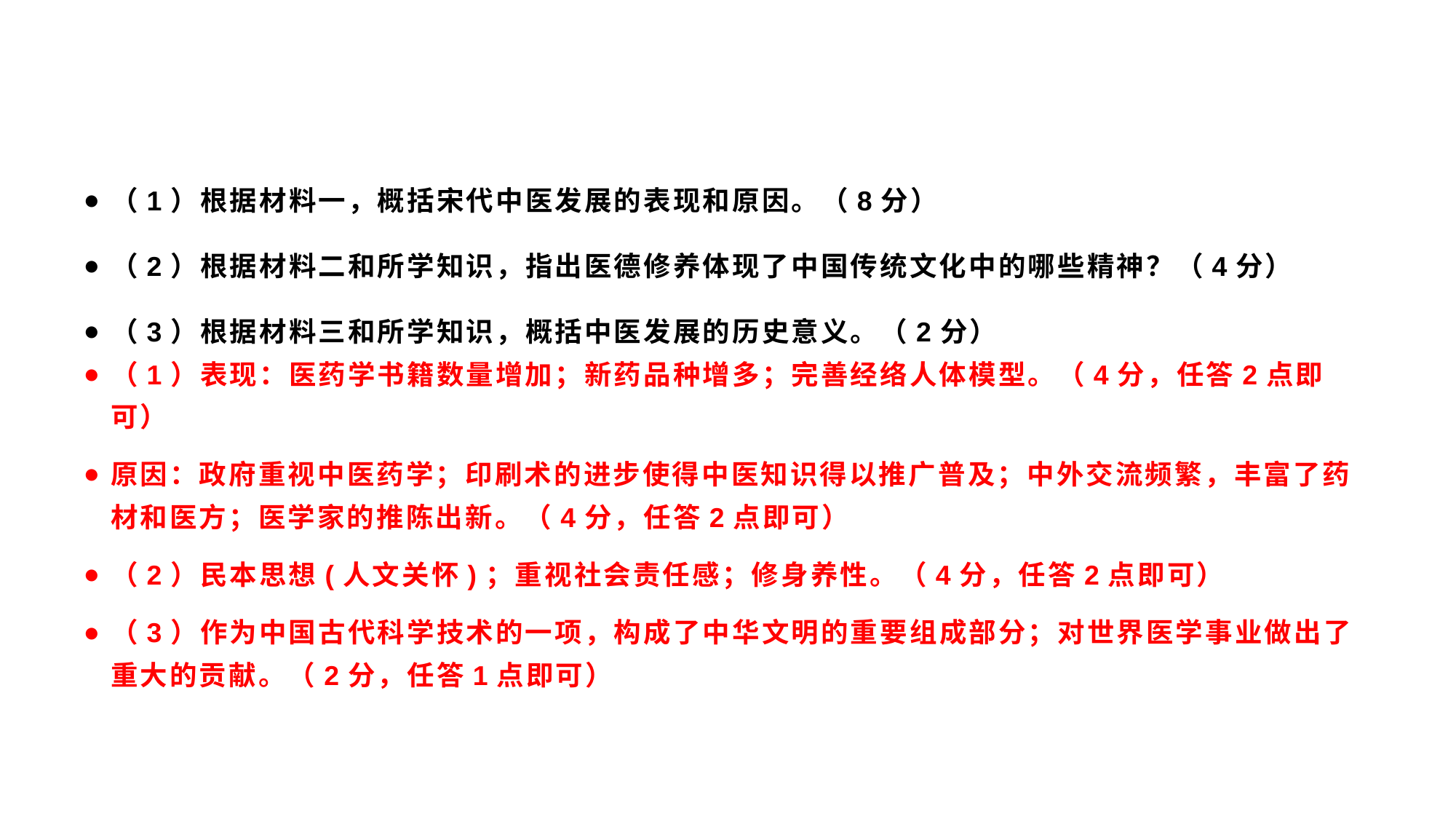

#
（1）根据材料一，概括宋代中医发展的表现和原因。（8分）

（2）根据材料二和所学知识，指出医德修养体现了中国传统文化中的哪些精神？（4分）

（3）根据材料三和所学知识，概括中医发展的历史意义。（2分）
（1）表现：医药学书籍数量增加；新药品种增多；完善经络人体模型。（4分，任答2点即可）
原因：政府重视中医药学；印刷术的进步使得中医知识得以推广普及；中外交流频繁，丰富了药材和医方；医学家的推陈出新。（4分，任答2点即可）
（2）民本思想(人文关怀)；重视社会责任感；修身养性。（4分，任答2点即可）
（3）作为中国古代科学技术的一项，构成了中华文明的重要组成部分；对世界医学事业做出了重大的贡献。（2分，任答1点即可）